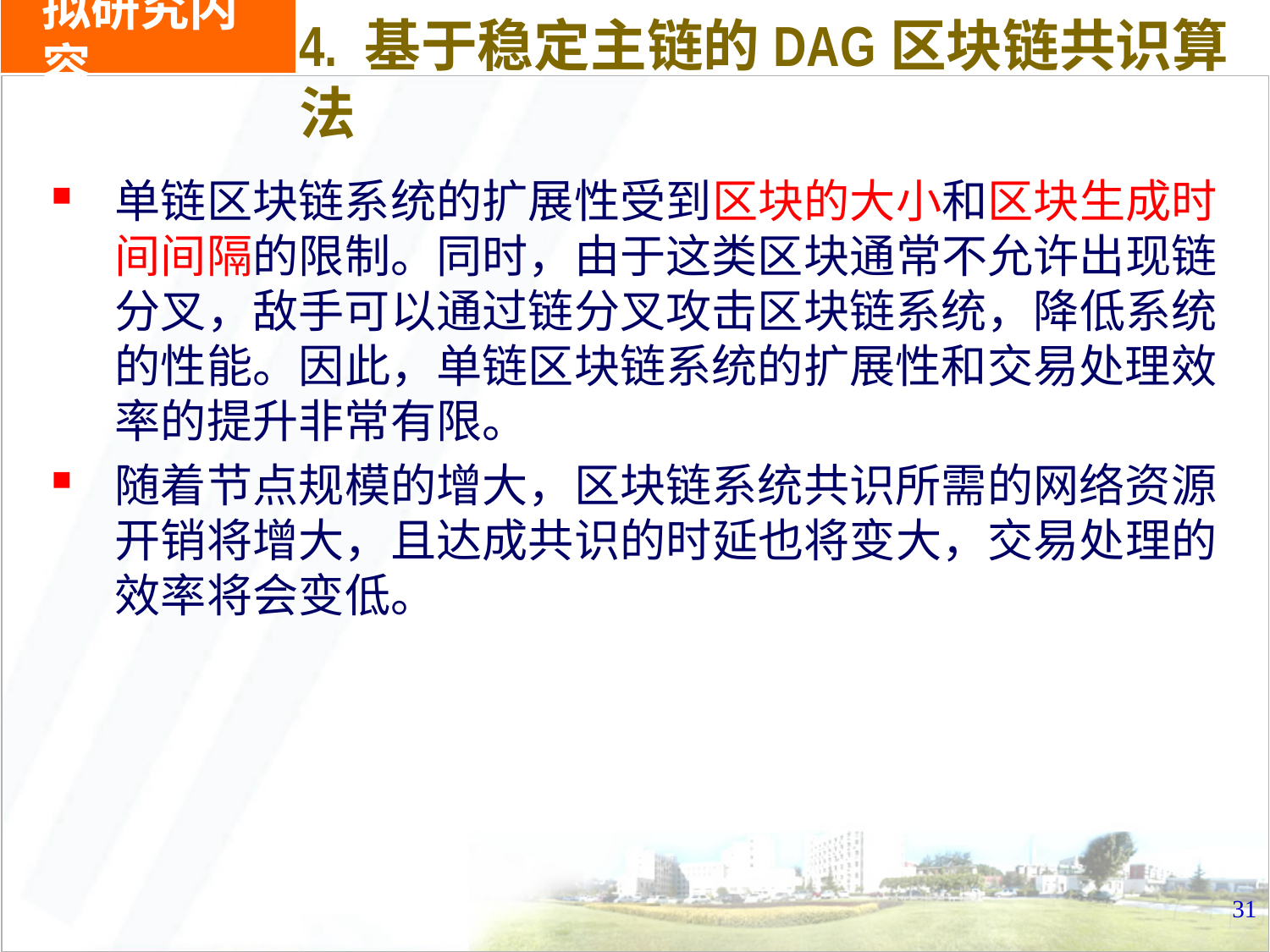

# 拟研究内容
4. 基于稳定主链的DAG区块链共识算法

单链区块链系统的扩展性受到区块的大小和区块生成时间间隔的限制。同时，由于这类区块通常不允许出现链分叉，敌手可以通过链分叉攻击区块链系统，降低系统的性能。因此，单链区块链系统的扩展性和交易处理效率的提升非常有限。
随着节点规模的增大，区块链系统共识所需的网络资源开销将增大，且达成共识的时延也将变大，交易处理的效率将会变低。
31